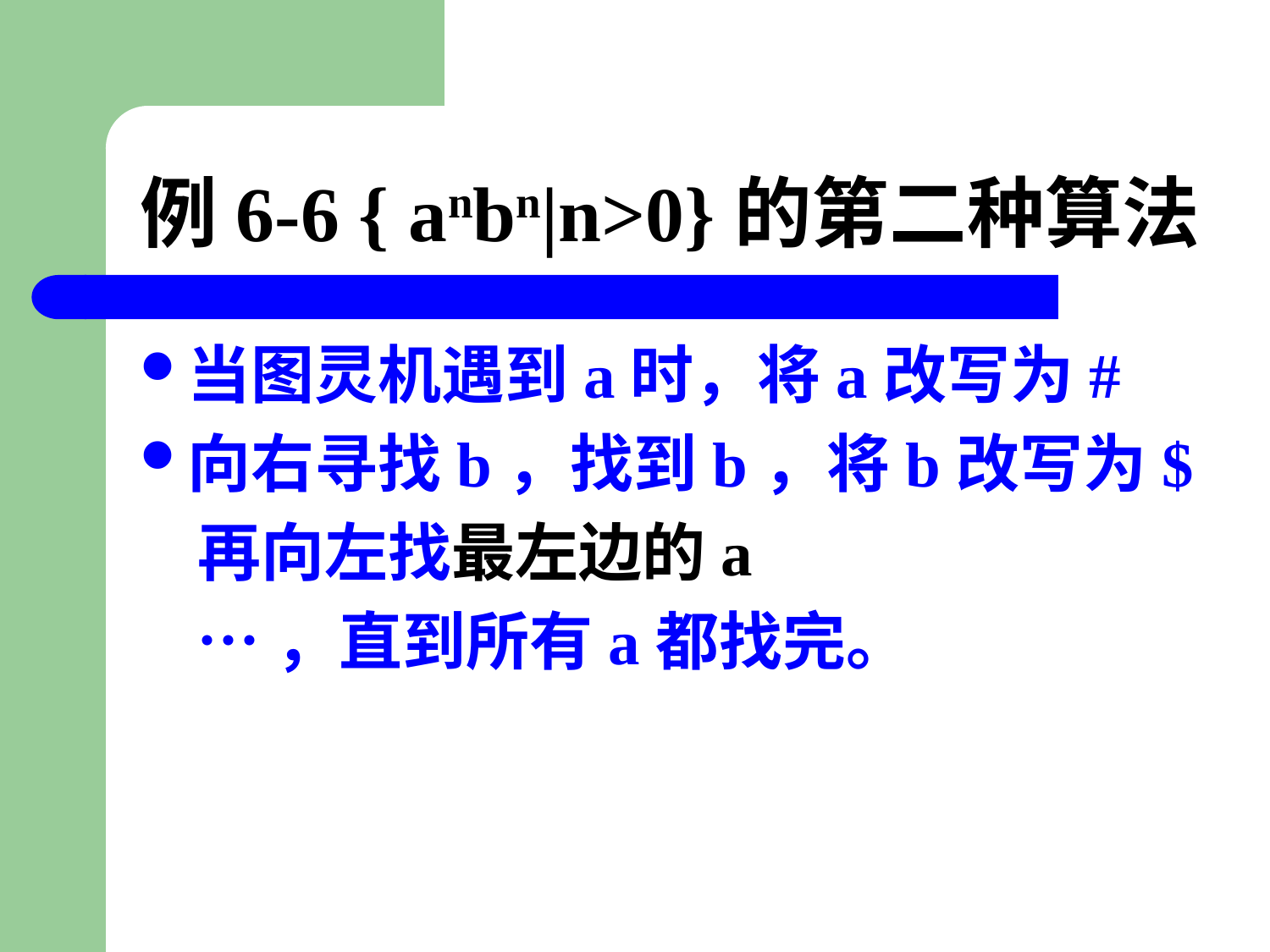

# 例6-6 { anbn|n>0}的第二种算法
当图灵机遇到a时，将a改写为#
向右寻找b，找到b，将b改写为$
   再向左找最左边的a
    …，直到所有a都找完。